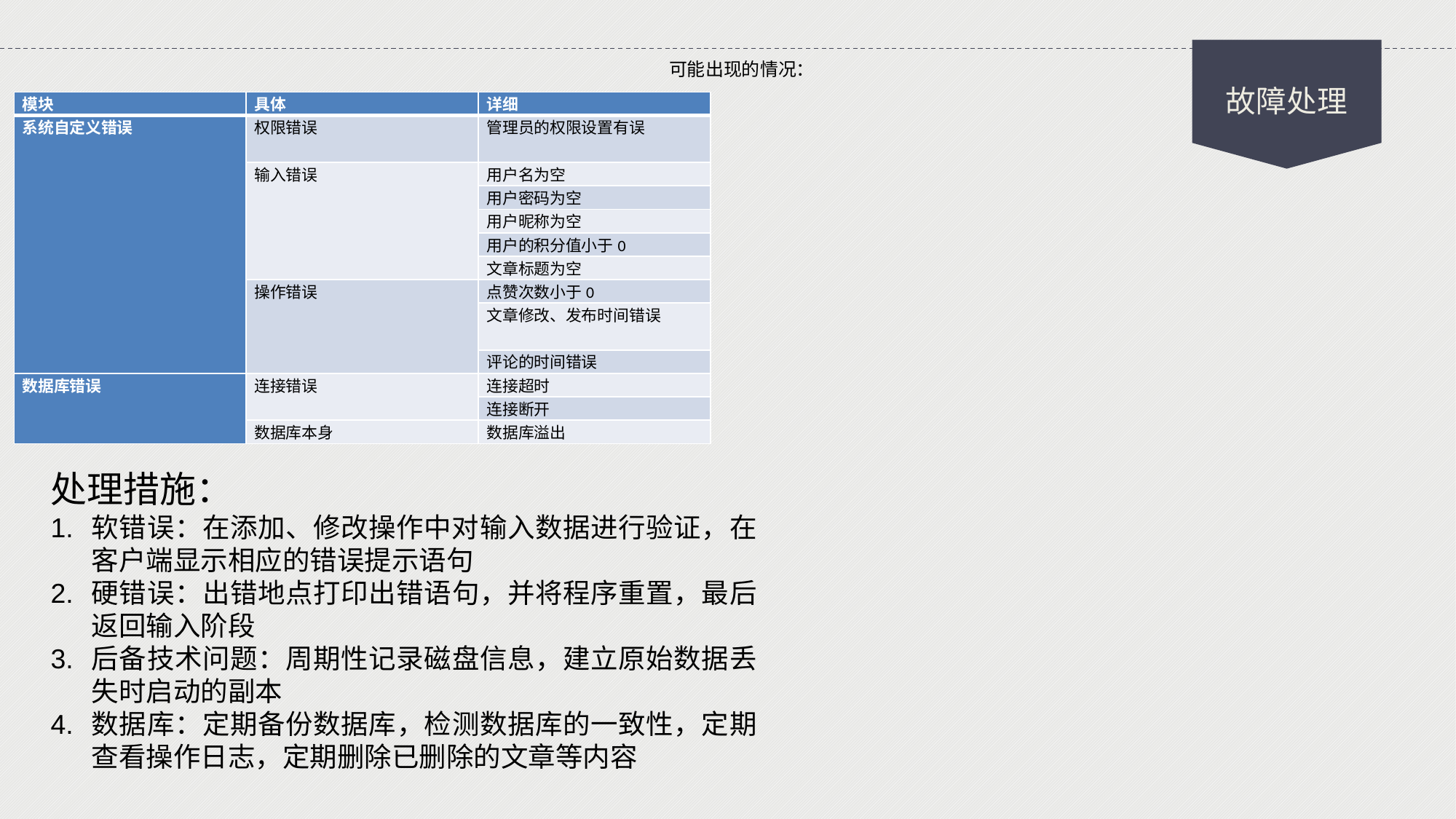

可能出现的情况：
故障处理

| 模块 | 具体 | 详细 |
| --- | --- | --- |
| 系统自定义错误 | 权限错误 | 管理员的权限设置有误 |
|  | 输入错误 | 用户名为空 |
|  |  | 用户密码为空 |
|  |  | 用户昵称为空 |
|  |  | 用户的积分值小于0 |
|  |  | 文章标题为空 |
|  | 操作错误 | 点赞次数小于0 |
|  |  | 文章修改、发布时间错误 |
|  |  | 评论的时间错误 |
| 数据库错误 | 连接错误 | 连接超时 |
|  |  | 连接断开 |
|  | 数据库本身 | 数据库溢出 |
处理措施：
软错误：在添加、修改操作中对输入数据进行验证，在客户端显示相应的错误提示语句
硬错误：出错地点打印出错语句，并将程序重置，最后返回输入阶段
后备技术问题：周期性记录磁盘信息，建立原始数据丢失时启动的副本
数据库：定期备份数据库，检测数据库的一致性，定期查看操作日志，定期删除已删除的文章等内容